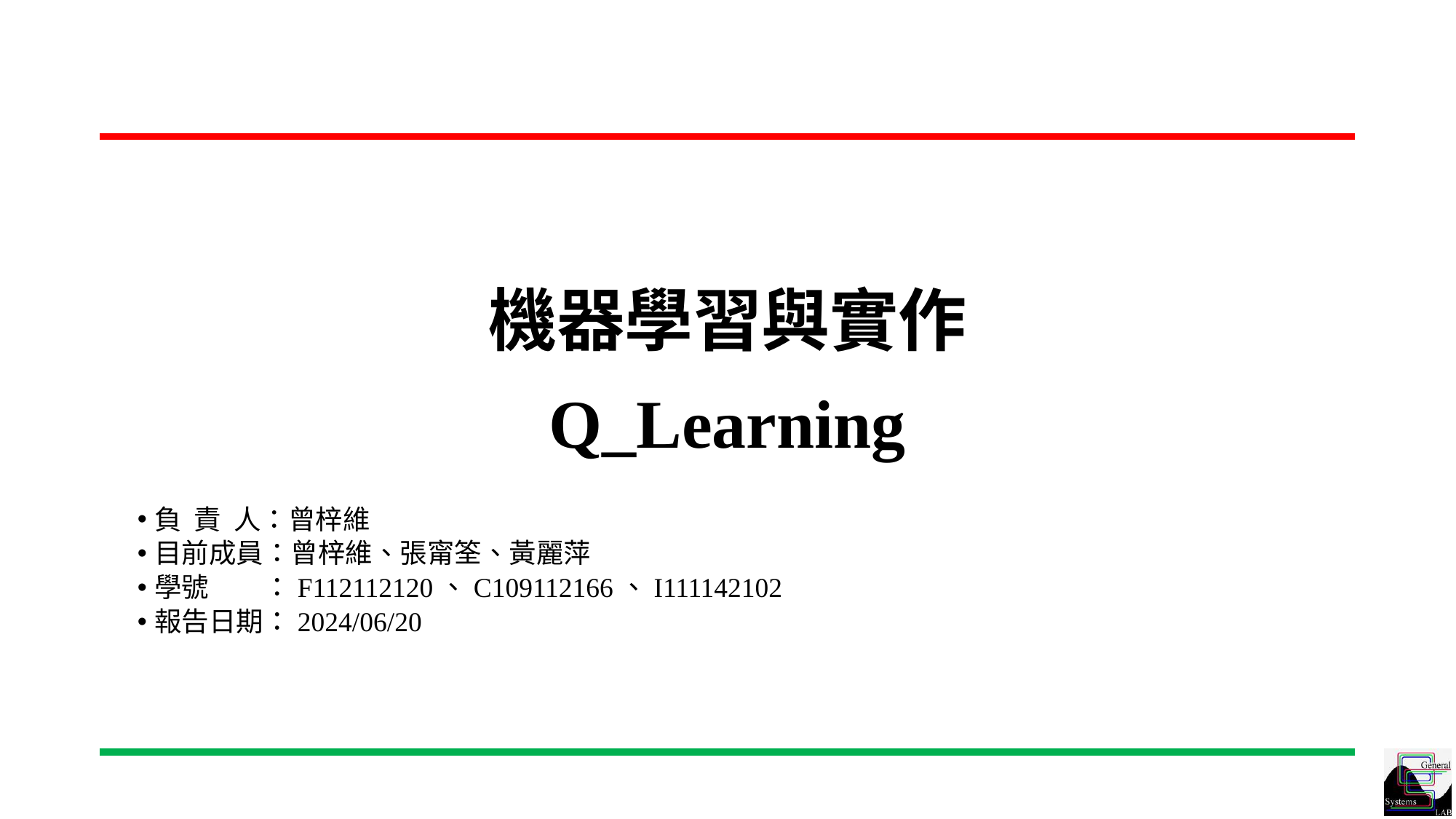

# 機器學習與實作 Q_Learning
負  責  人：曾梓維
目前成員：曾梓維、張甯筌、黃麗萍
學號　　：F112112120、C109112166、I111142102
報告日期：2024/06/20